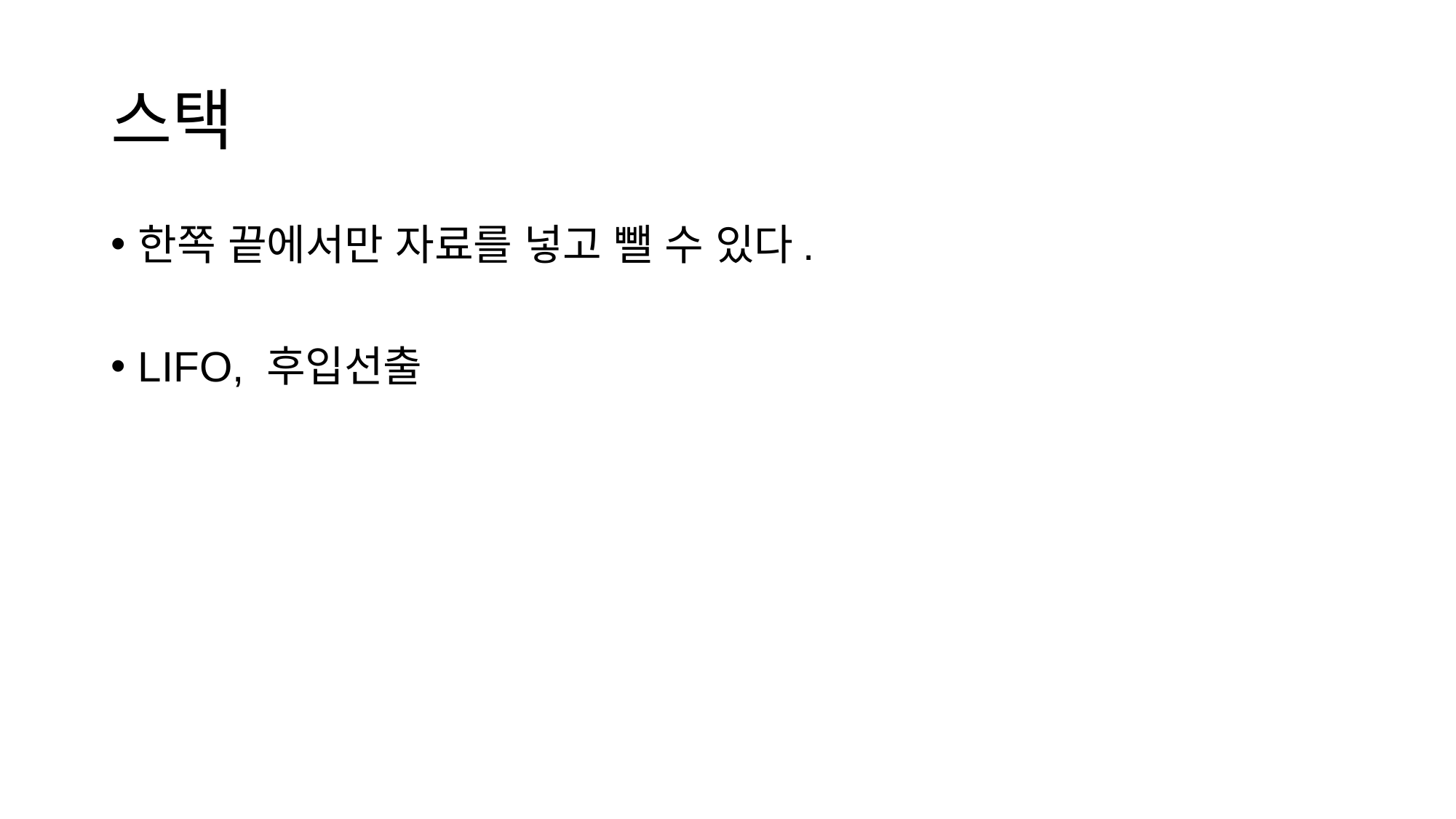

# 스택
한쪽 끝에서만 자료를 넣고 뺄 수 있다.

LIFO, 후입선출